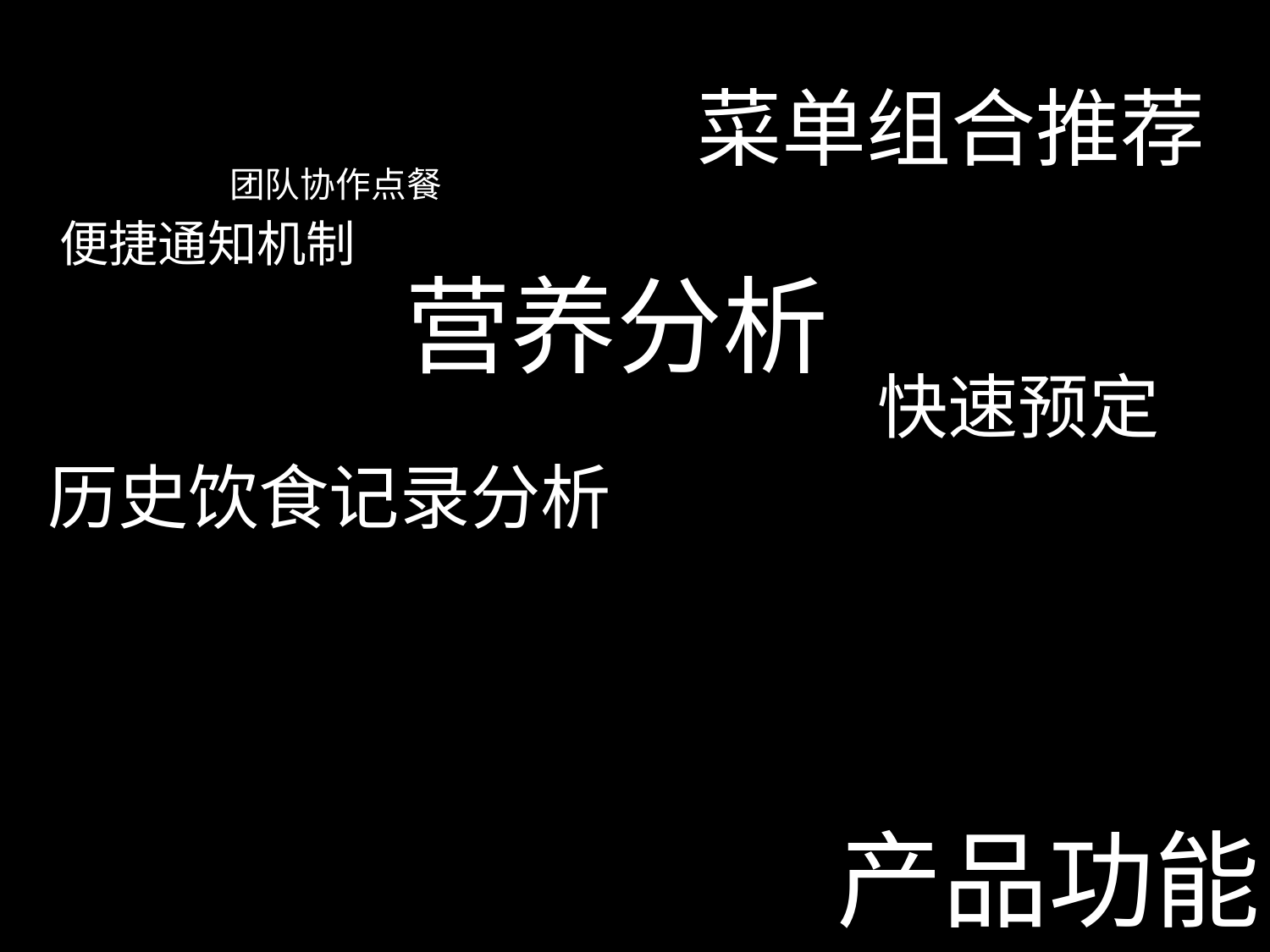

菜单组合推荐

营养分析
团队协作点餐
便捷通知机制
快速预定

历史饮食记录分析
产品功能